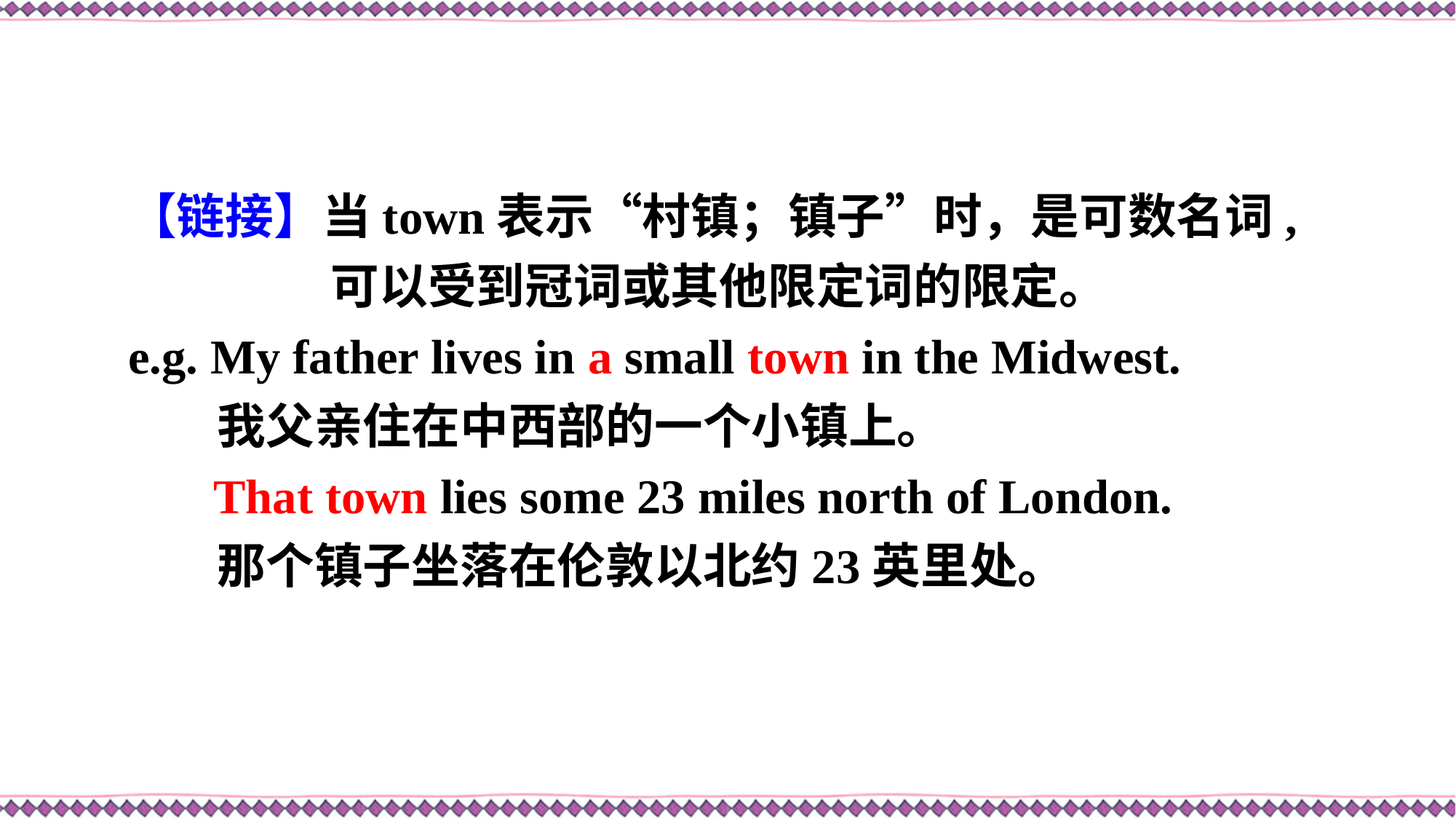

【链接】当town表示“村镇；镇子”时，是可数名词, 可以受到冠词或其他限定词的限定。
e.g. My father lives in a small town in the Midwest.
       我父亲住在中西部的一个小镇上。
       That town lies some 23 miles north of London.
       那个镇子坐落在伦敦以北约23英里处。